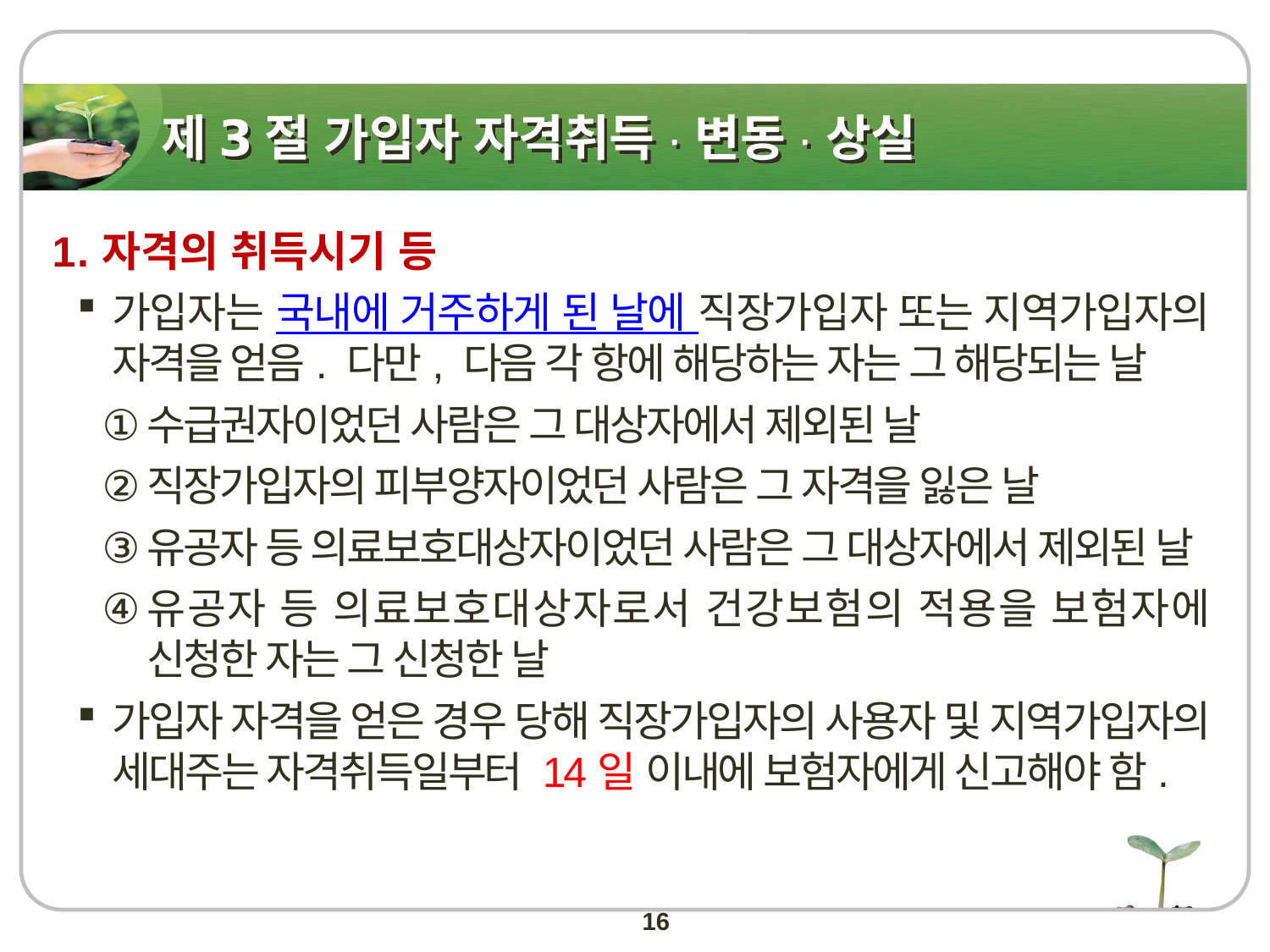

# 제3절 가입자 자격취득·변동·상실
자격의 취득시기 등
가입자는 국내에 거주하게 된 날에 직장가입자 또는 지역가입자의 자격을 얻음. 다만, 다음 각 항에 해당하는 자는 그 해당되는 날
수급권자이었던 사람은 그 대상자에서 제외된 날
직장가입자의 피부양자이었던 사람은 그 자격을 잃은 날
유공자 등 의료보호대상자이었던 사람은 그 대상자에서 제외된 날
유공자 등 의료보호대상자로서 건강보험의 적용을 보험자에 신청한 자는 그 신청한 날
가입자 자격을 얻은 경우 당해 직장가입자의 사용자 및 지역가입자의 세대주는 자격취득일부터 14일 이내에 보험자에게 신고해야 함.
16